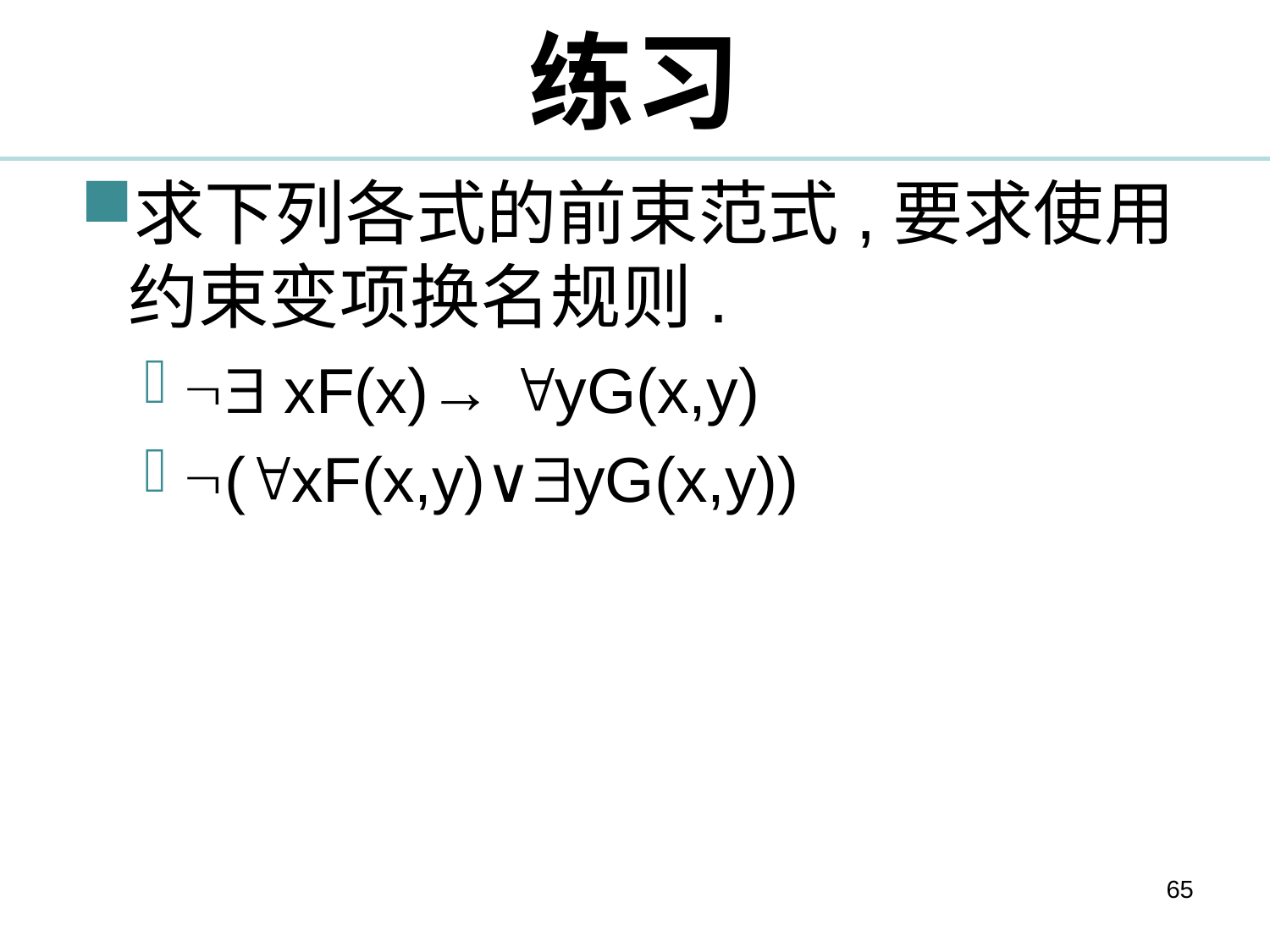

# 练习
求下列各式的前束范式,要求使用约束变项换名规则.
¬∃ xF(x)→ ∀yG(x,y)
¬(∀xF(x,y)∨∃yG(x,y))

65